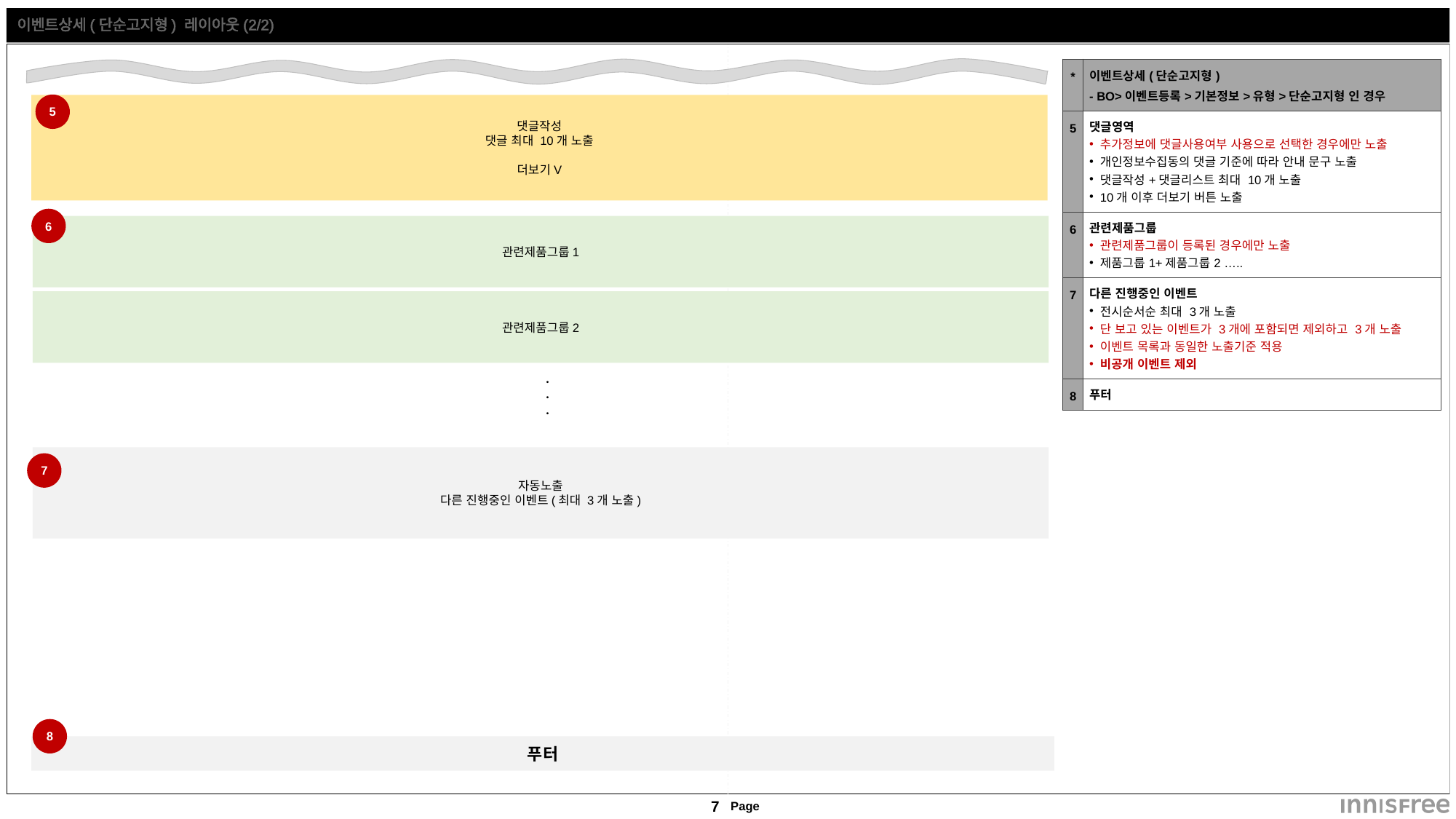

# 이벤트상세(단순고지형) 레이아웃(2/2)

| \* | 이벤트상세(단순고지형) - BO>이벤트등록>기본정보>유형>단순고지형 인 경우 |
| --- | --- |
| 5 | 댓글영역 추가정보에 댓글사용여부 사용으로 선택한 경우에만 노출 개인정보수집동의 댓글 기준에 따라 안내 문구 노출 댓글작성+댓글리스트 최대 10개 노출 10개 이후 더보기 버튼 노출 |
| 6 | 관련제품그룹 관련제품그룹이 등록된 경우에만 노출 제품그룹1+제품그룹2 ….. |
| 7 | 다른 진행중인 이벤트 전시순서순 최대 3개 노출 단 보고 있는 이벤트가 3개에 포함되면 제외하고 3개 노출 이벤트 목록과 동일한 노출기준 적용 비공개 이벤트 제외 |
| 8 | 푸터 |
5
댓글작성
댓글 최대 10개 노출

더보기V
6
관련제품그룹1
관련제품그룹2
ㆍㆍㆍ
자동노출
다른 진행중인 이벤트(최대 3개 노출)
7
8
푸터